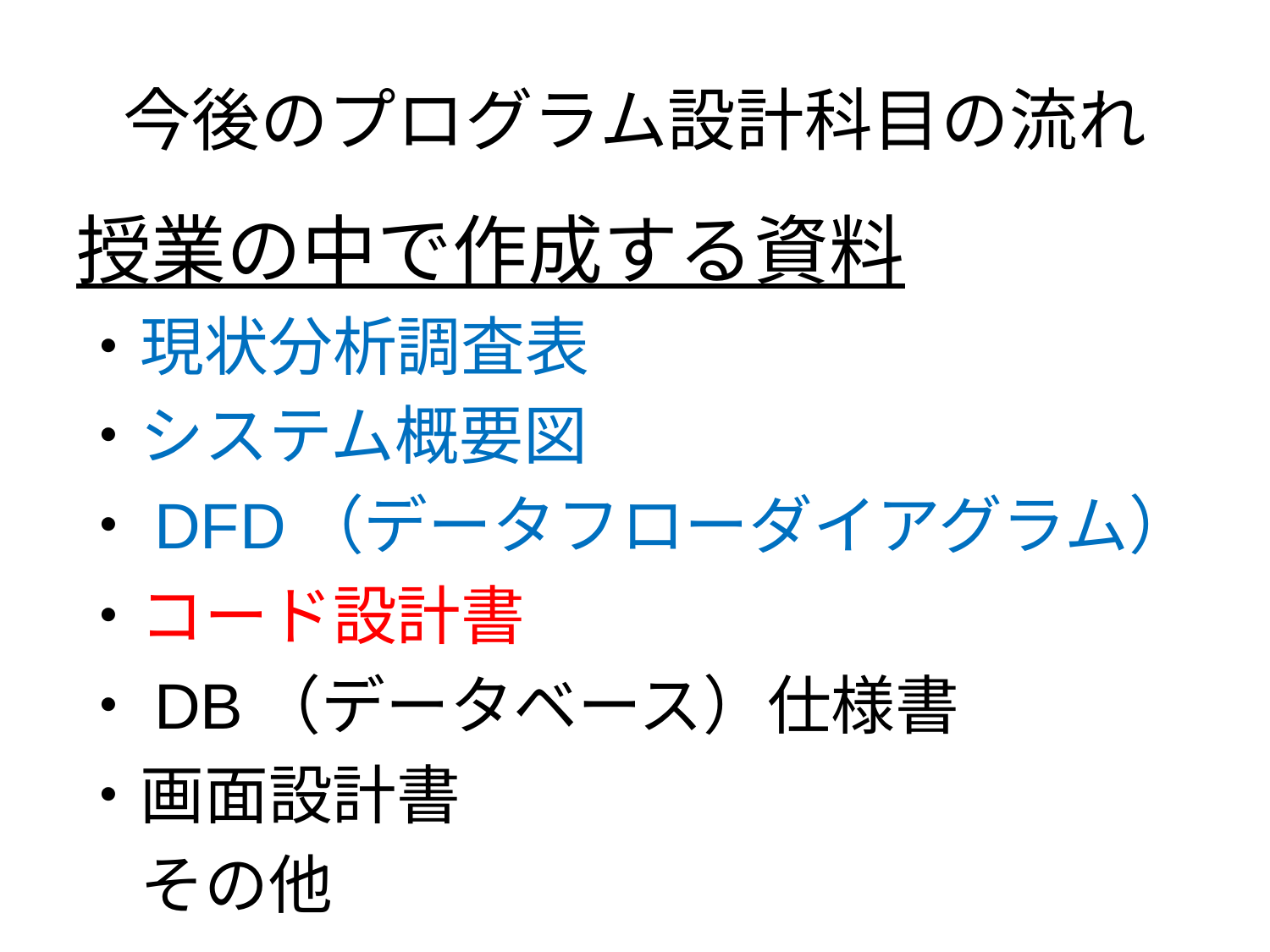

# 今後のプログラム設計科目の流れ
授業の中で作成する資料
・現状分析調査表
・システム概要図
・DFD（データフローダイアグラム）
・コード設計書
・DB（データベース）仕様書
・画面設計書
　その他